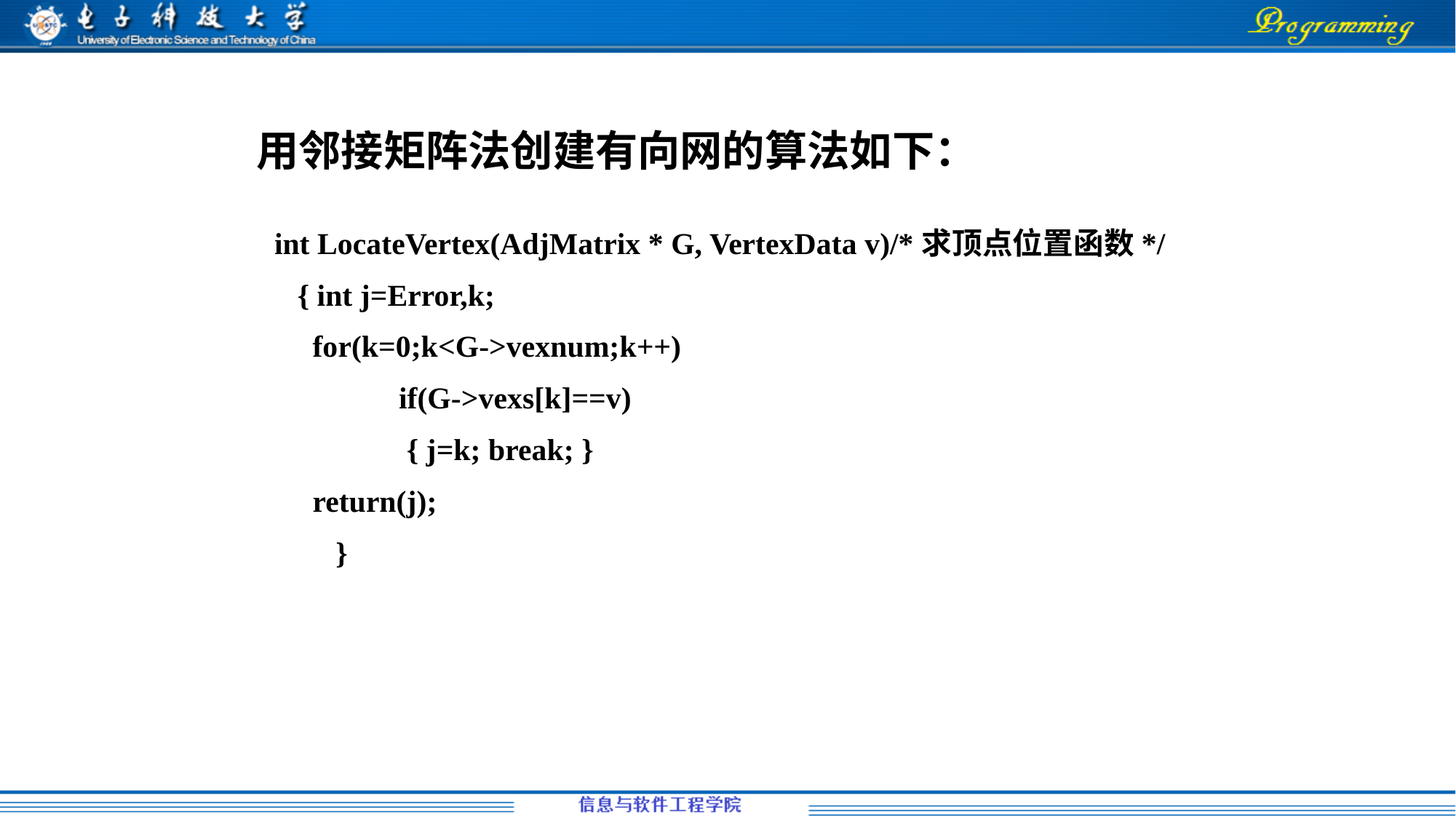

用邻接矩阵法创建有向网的算法如下：
int LocateVertex(AdjMatrix * G, VertexData v)/*求顶点位置函数*/
   { int j=Error,k;
     for(k=0;k<G->vexnum;k++)
	  if(G->vexs[k]==v)
	   { j=k; break; }
     return(j);
        }